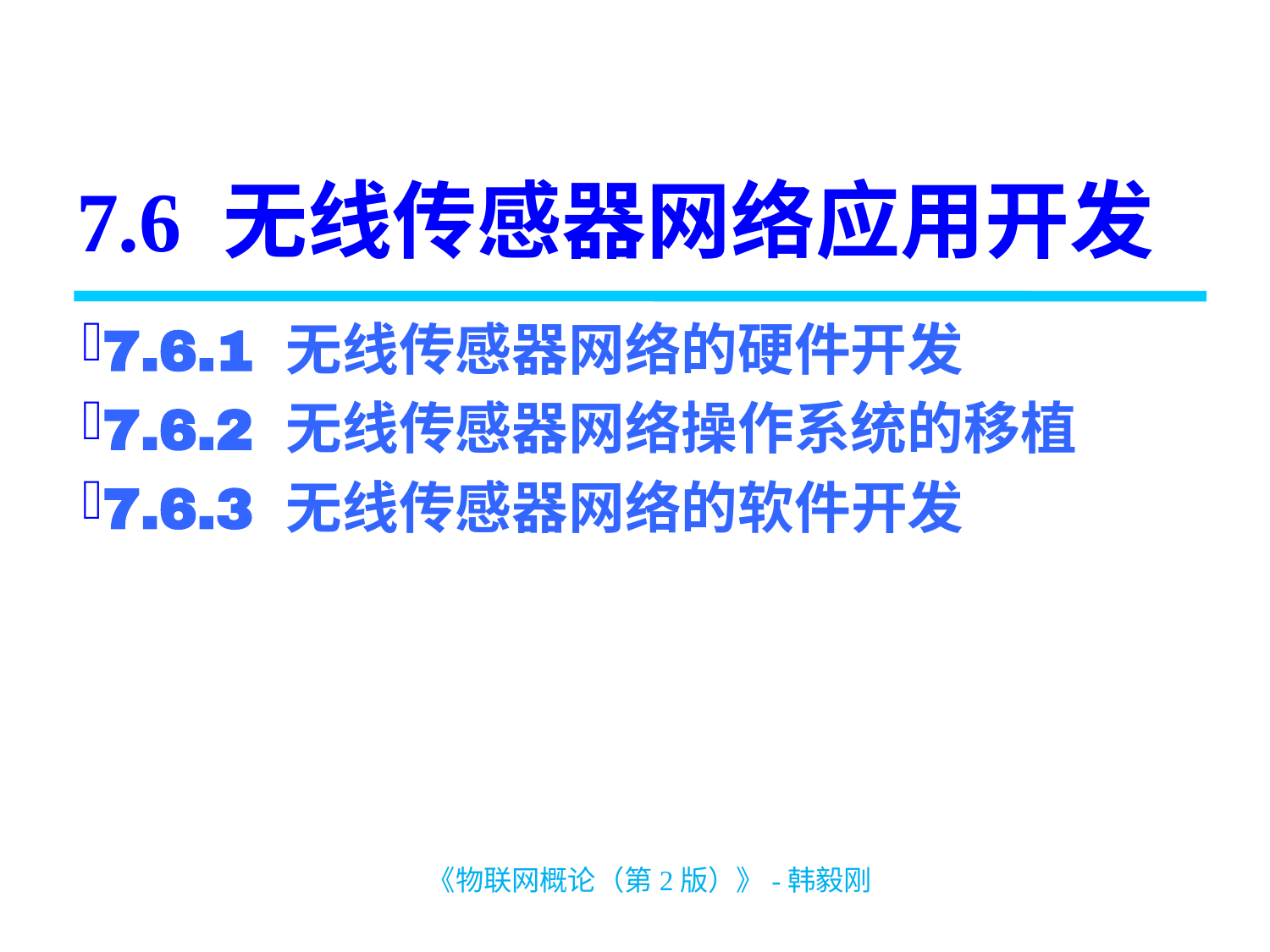

# 7.6 无线传感器网络应用开发
7.6.1 无线传感器网络的硬件开发
7.6.2 无线传感器网络操作系统的移植
7.6.3 无线传感器网络的软件开发